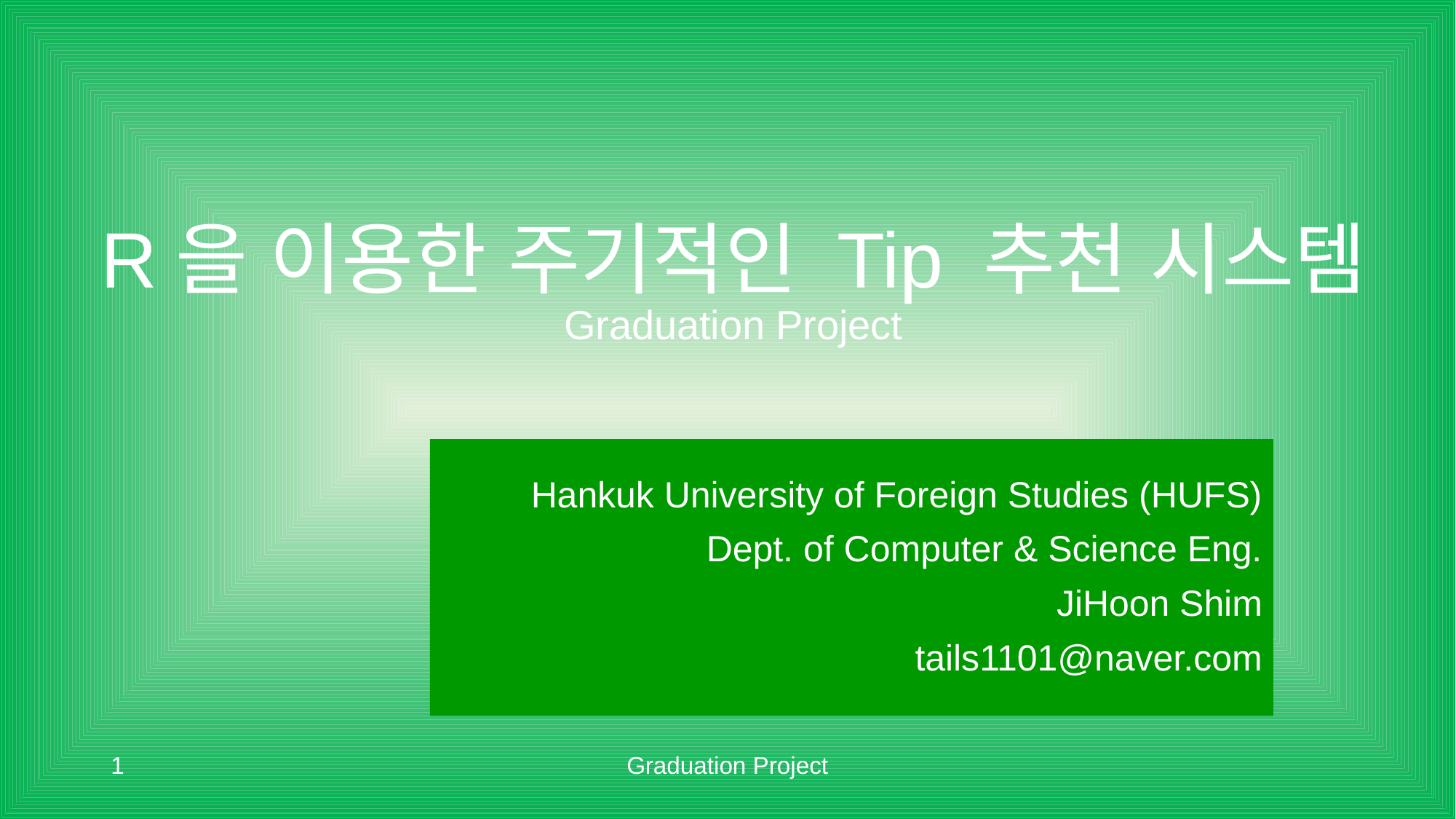

# R을 이용한 주기적인 Tip 추천 시스템 Graduation Project
Hankuk University of Foreign Studies (HUFS)
Dept. of Computer & Science Eng.
JiHoon Shim
tails1101@naver.com
1
Graduation Project